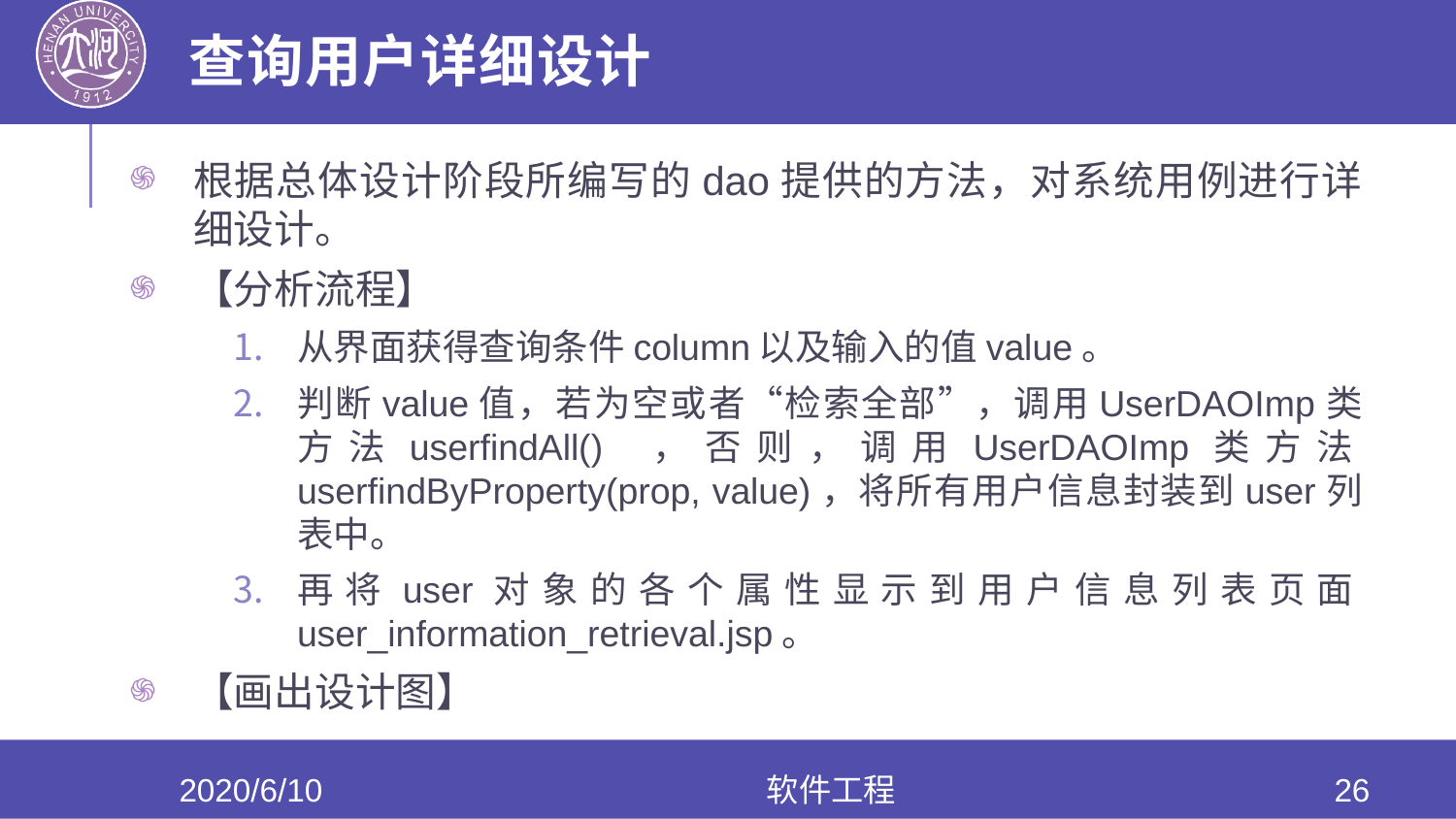

# 查询用户详细设计
根据总体设计阶段所编写的dao提供的方法，对系统用例进行详细设计。
【分析流程】
从界面获得查询条件column以及输入的值value。
判断value值，若为空或者“检索全部”，调用UserDAOImp类方法userfindAll() ，否则，调用UserDAOImp类方法userfindByProperty(prop, value)，将所有用户信息封装到user列表中。
再将user对象的各个属性显示到用户信息列表页面user_information_retrieval.jsp。
【画出设计图】
2020/6/10
软件工程
26